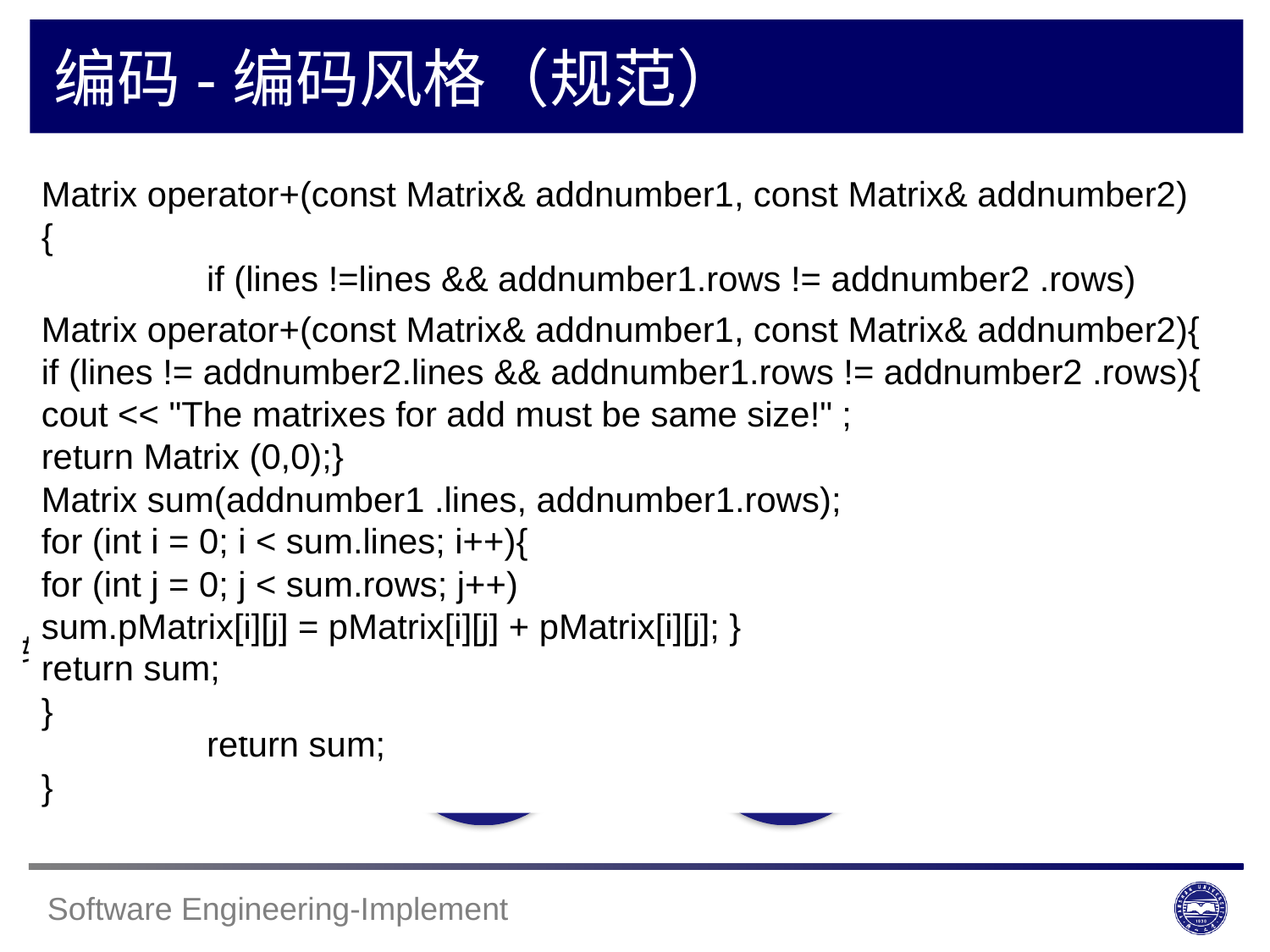

编码-编码风格（规范）

Matrix operator+(const Matrix& addnumber1, const Matrix& addnumber2)
{
                 if (lines !=lines && addnumber1.rows != addnumber2 .rows)
                {
                                cout << "The matrixes for add must be same size!" ;
                                 return Matrix (0,0);
                }
                 Matrix sum(addnumber1 .lines, addnumber1.rows);
                 for (int i = 0; i < sum.lines; i++)
                {
                                 for (int j = 0; j < sum.rows; j++)
                                                sum.pMatrix[i][j] = pMatrix[i][j] + pMatrix[i][j];
                }
                 return sum;
}
标识符
注释
程序的视觉组织
规范

程序文档

数据说明

语句构造

输入输出

效率
Matrix operator+(const Matrix& addnumber1, const Matrix& addnumber2){
if (lines != addnumber2.lines && addnumber1.rows != addnumber2 .rows){
cout << "The matrixes for add must be same size!" ;
return Matrix (0,0);}
Matrix sum(addnumber1 .lines, addnumber1.rows);
for (int i = 0; i < sum.lines; i++){
for (int j = 0; j < sum.rows; j++)
sum.pMatrix[i][j] = pMatrix[i][j] + pMatrix[i][j]; }
return sum;
}
前置原则
程序运行时间
存储器效率
输入输出的效率